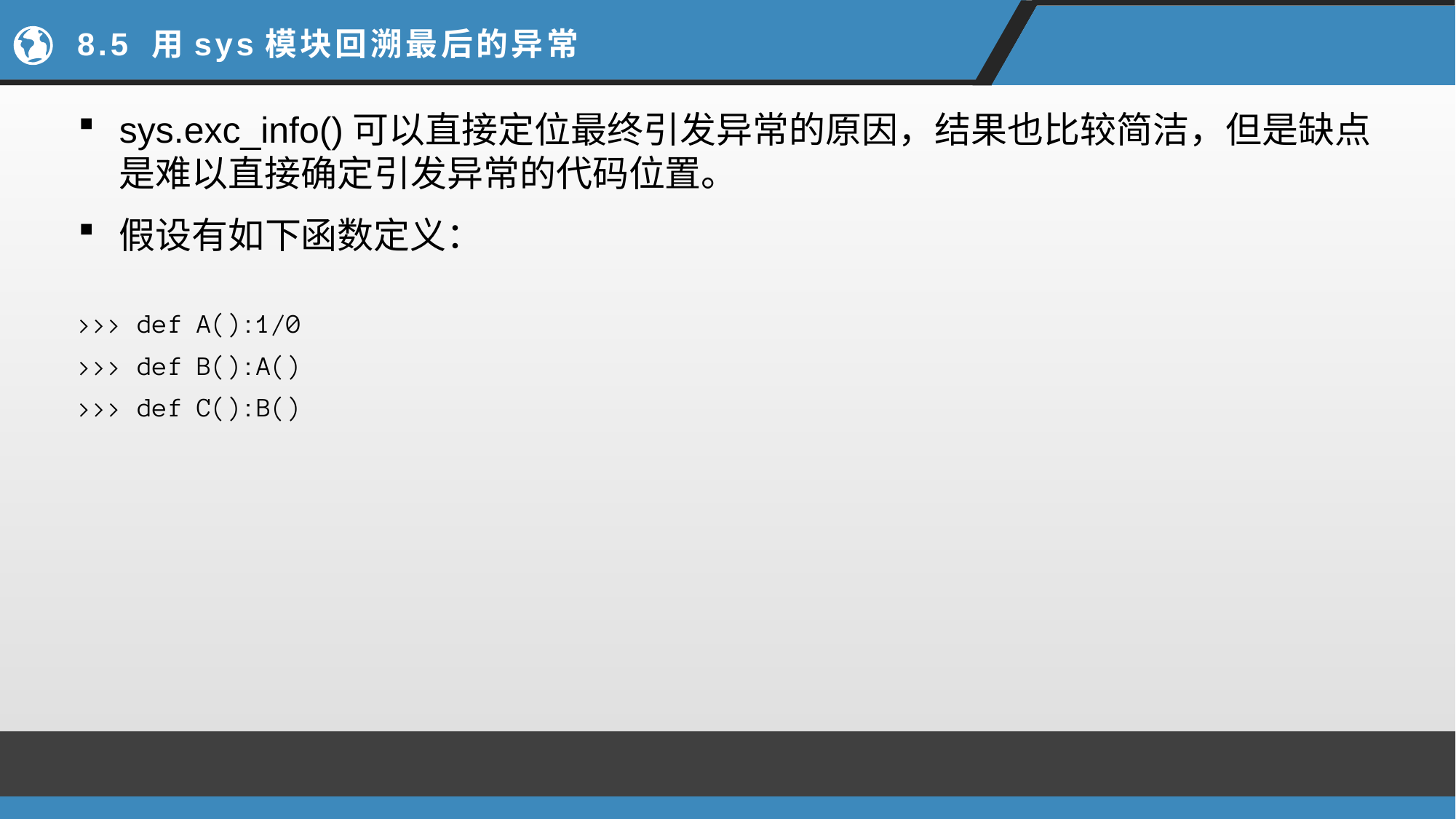

# 8.5 用sys模块回溯最后的异常

sys.exc_info()可以直接定位最终引发异常的原因，结果也比较简洁，但是缺点是难以直接确定引发异常的代码位置。
假设有如下函数定义：

>>> def A():1/0
>>> def B():A()
>>> def C():B()